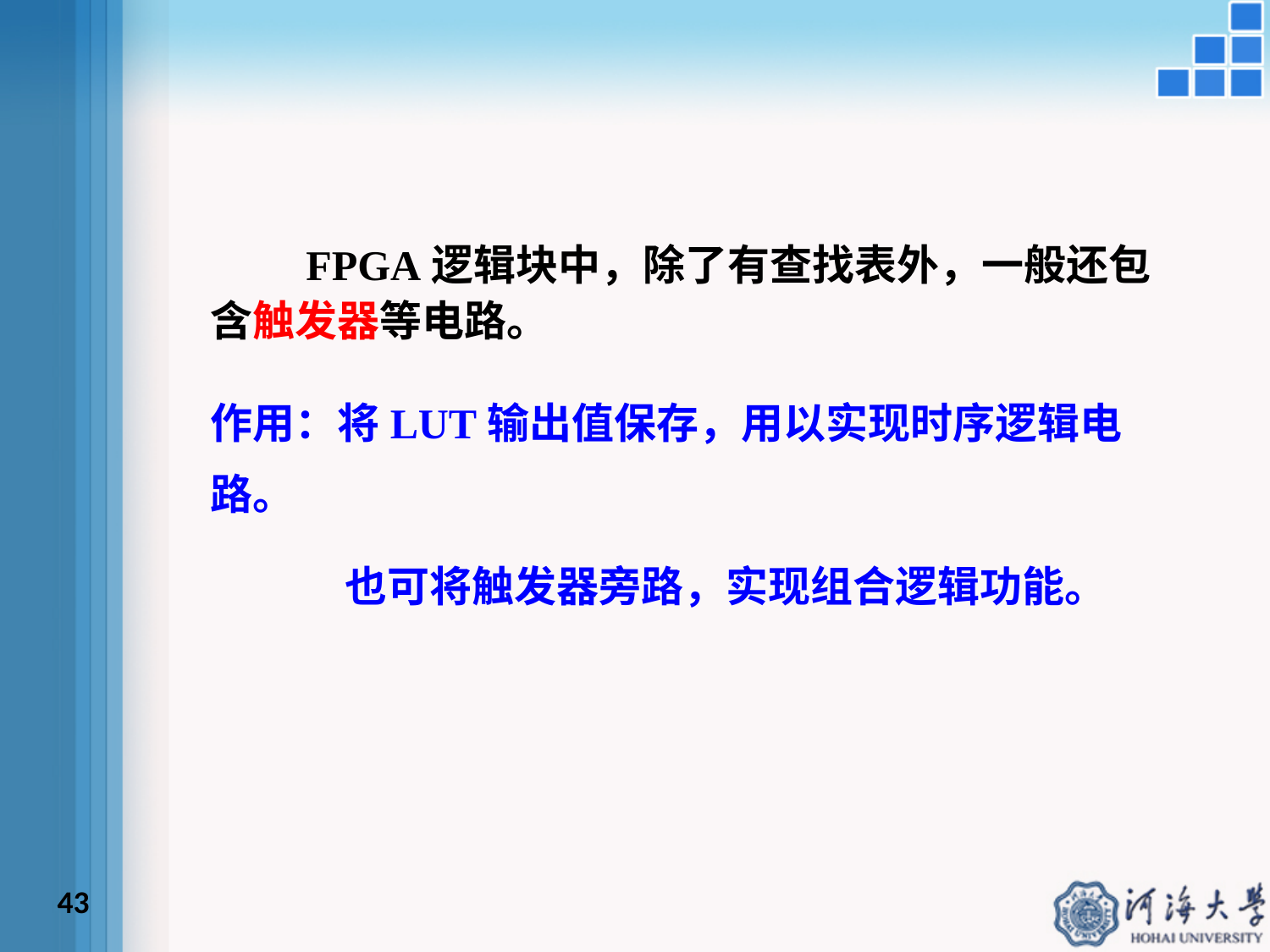

FPGA逻辑块中，除了有查找表外，一般还包含触发器等电路。
作用：将LUT输出值保存，用以实现时序逻辑电路。
             也可将触发器旁路，实现组合逻辑功能。
43